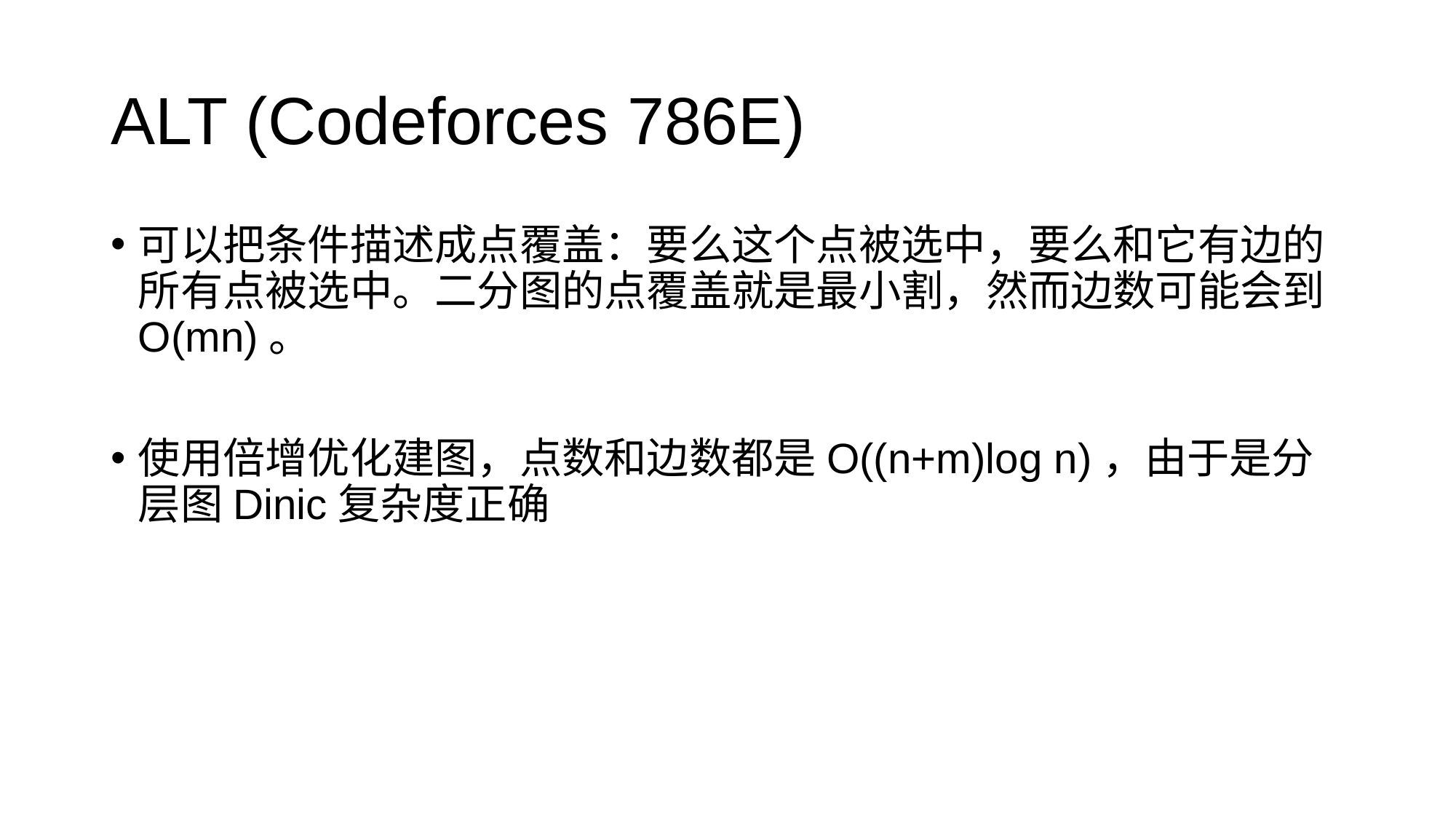

# ALT (Codeforces 786E)
可以把条件描述成点覆盖：要么这个点被选中，要么和它有边的所有点被选中。二分图的点覆盖就是最小割，然而边数可能会到O(mn)。

使用倍增优化建图，点数和边数都是O((n+m)log n)，由于是分层图Dinic复杂度正确